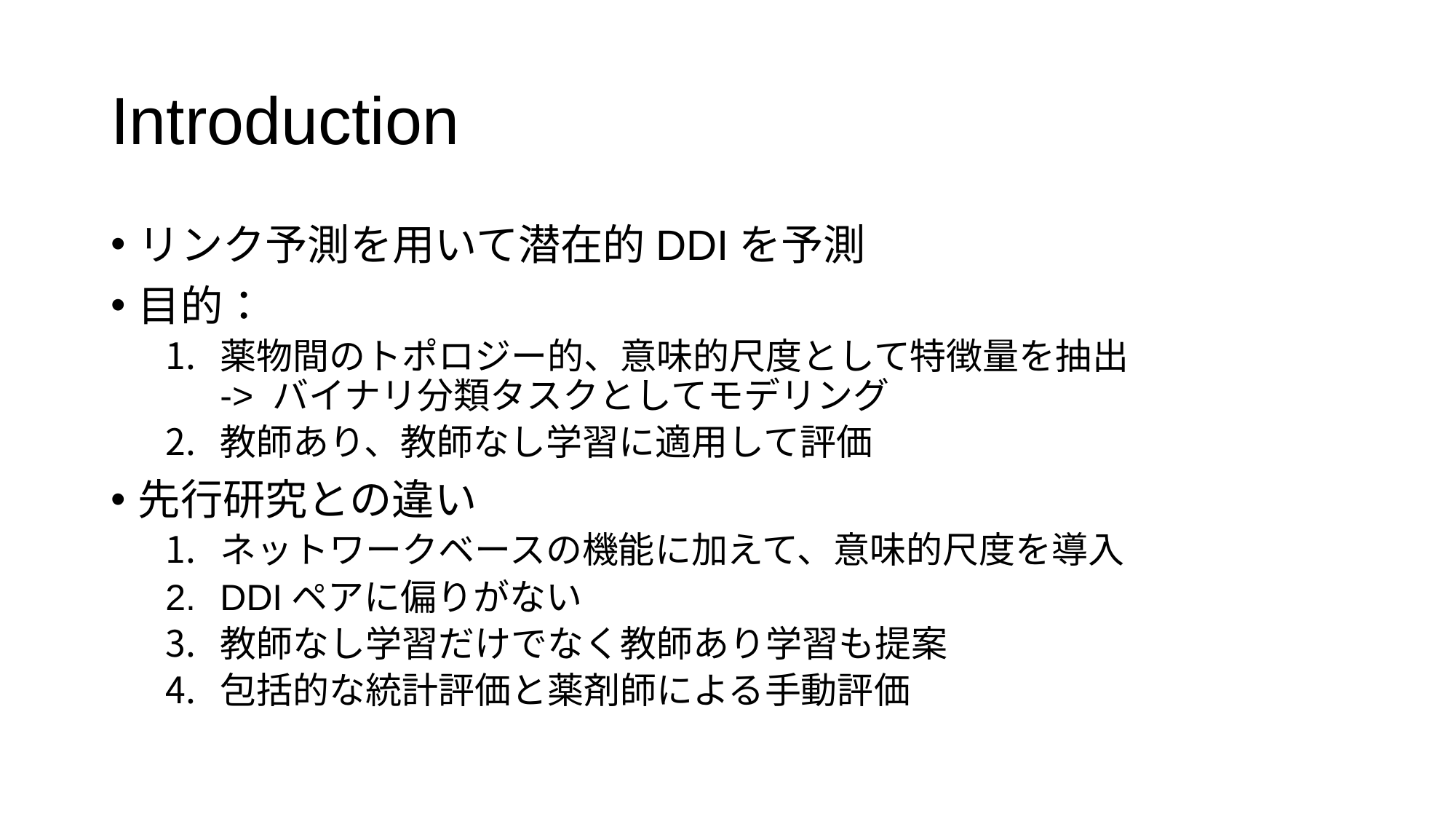

# Introduction
リンク予測を用いて潜在的DDIを予測
目的：
薬物間のトポロジー的、意味的尺度として特徴量を抽出
-> バイナリ分類タスクとしてモデリング
教師あり、教師なし学習に適用して評価
先行研究との違い
ネットワークベースの機能に加えて、意味的尺度を導入
DDIペアに偏りがない
教師なし学習だけでなく教師あり学習も提案
包括的な統計評価と薬剤師による手動評価